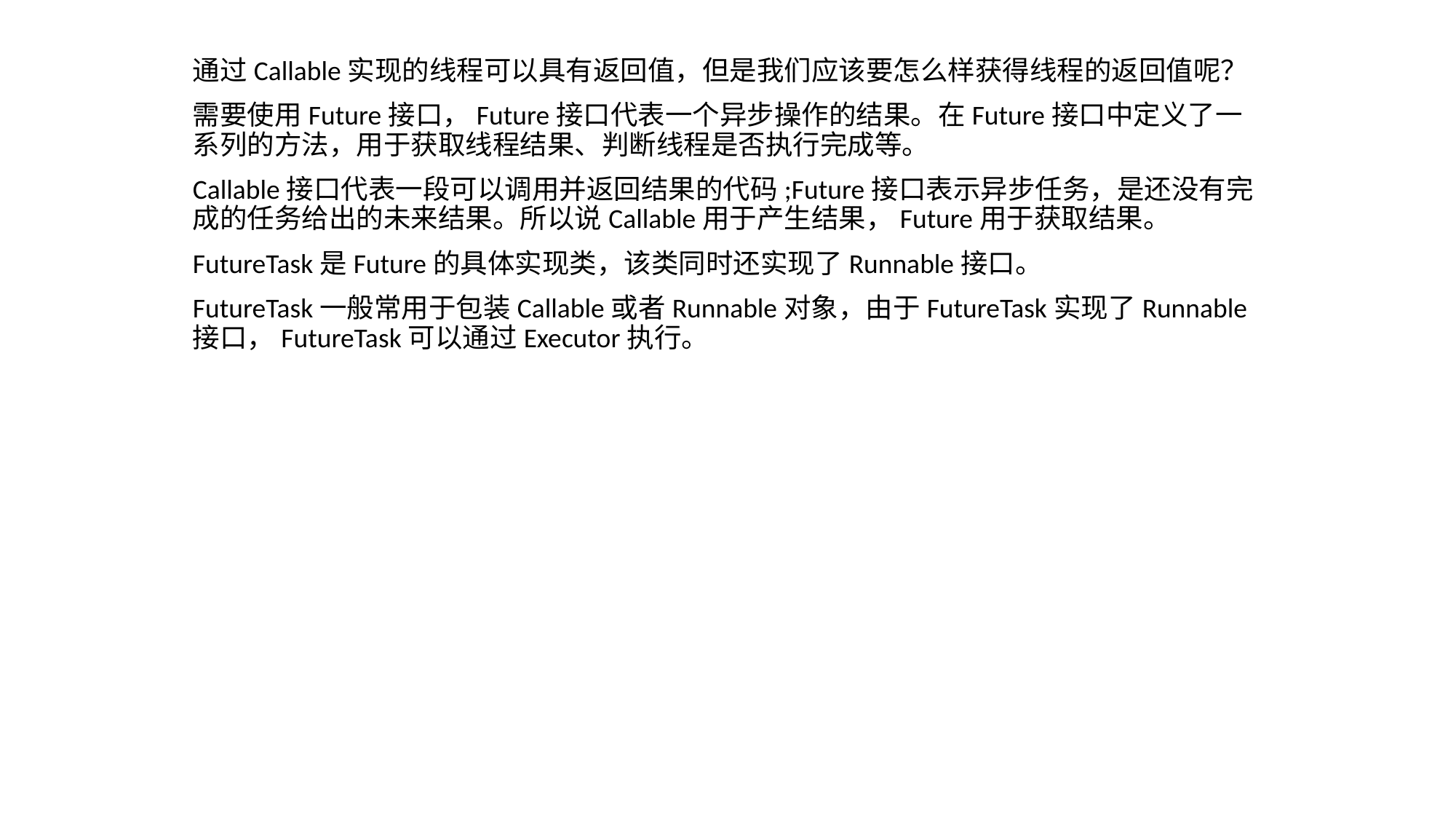

通过Callable实现的线程可以具有返回值，但是我们应该要怎么样获得线程的返回值呢？
需要使用Future接口，Future接口代表一个异步操作的结果。在Future接口中定义了一系列的方法，用于获取线程结果、判断线程是否执行完成等。
Callable接口代表一段可以调用并返回结果的代码;Future接口表示异步任务，是还没有完成的任务给出的未来结果。所以说Callable用于产生结果，Future用于获取结果。
FutureTask是Future的具体实现类，该类同时还实现了Runnable接口。
FutureTask一般常用于包装Callable或者Runnable对象，由于FutureTask实现了Runnable接口，FutureTask可以通过Executor执行。